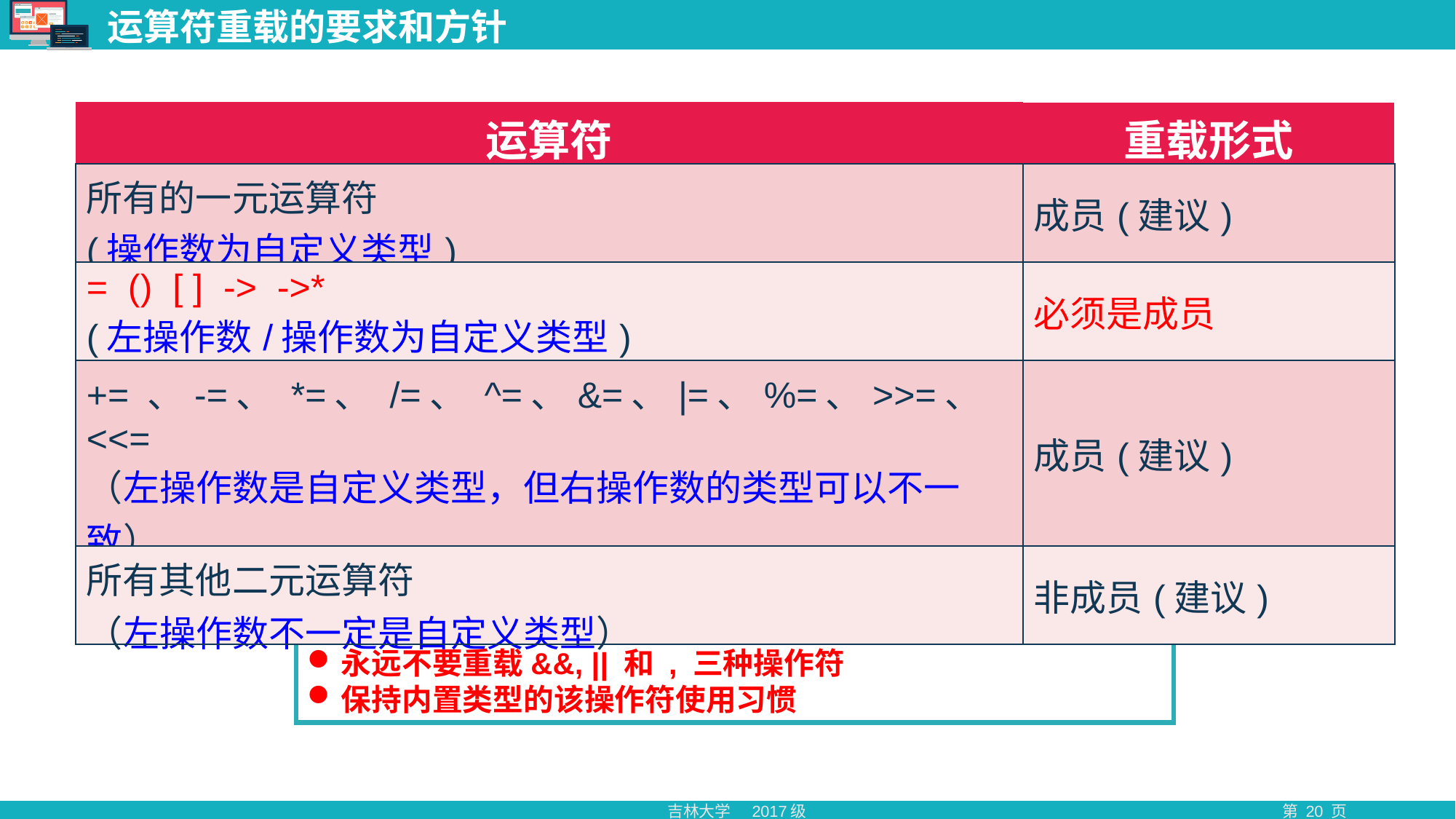

# 运算符重载的要求和方针
| 运算符 | 重载形式 |
| --- | --- |
| 所有的一元运算符 (操作数为自定义类型) | 成员(建议) |
| = () [ ] -> ->\* (左操作数/操作数为自定义类型) | 必须是成员 |
| += 、-=、 \*=、 /=、 ^=、&=、|=、%=、>>=、<<= （左操作数是自定义类型，但右操作数的类型可以不一致） | 成员(建议) |
| 所有其他二元运算符 （左操作数不一定是自定义类型） | 非成员(建议) |
永远不要重载&&, || 和 , 三种操作符
保持内置类型的该操作符使用习惯